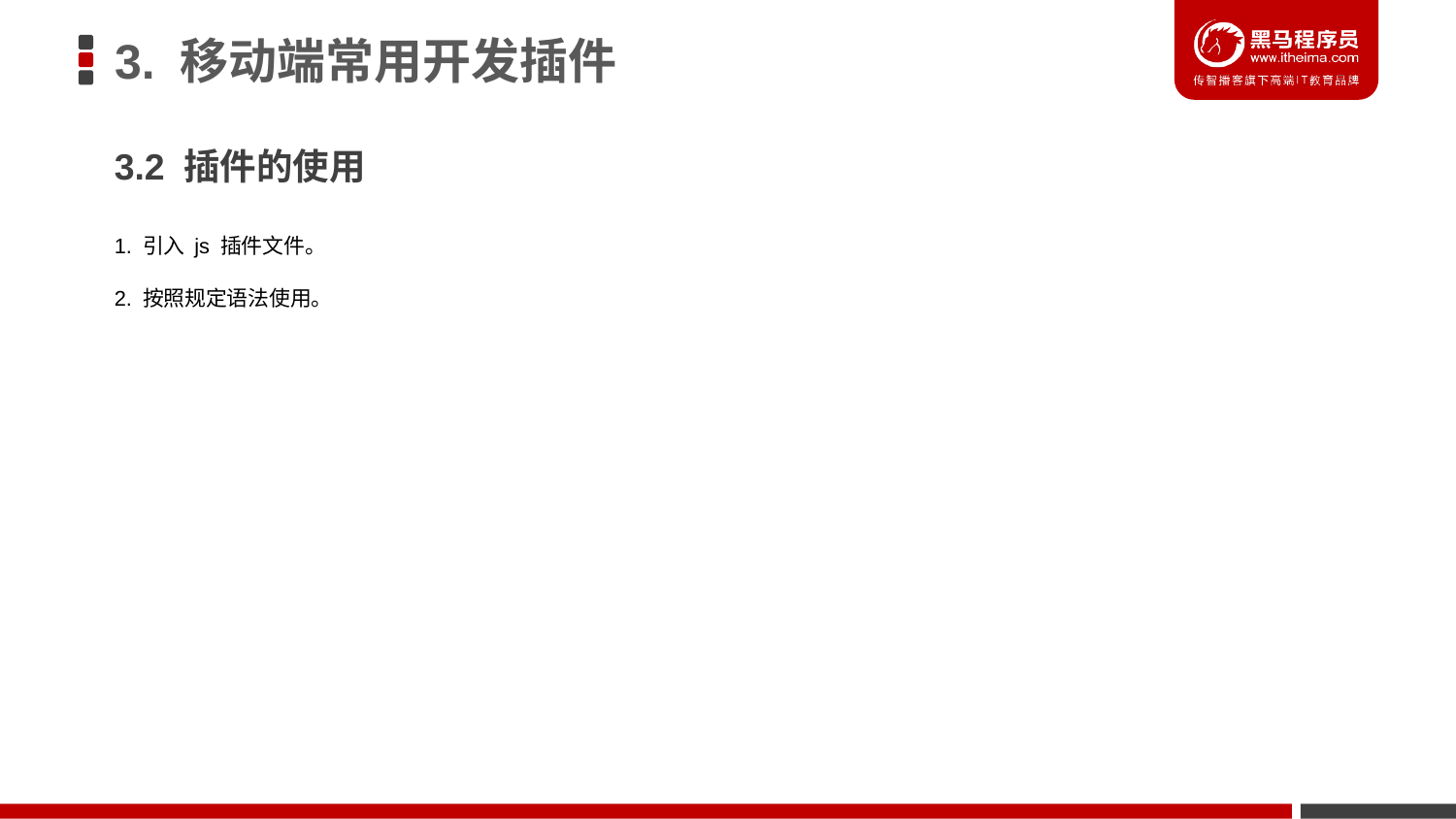

# 3. 移动端常用开发插件
3.2 插件的使用
1. 引入 js 插件文件。
2. 按照规定语法使用。